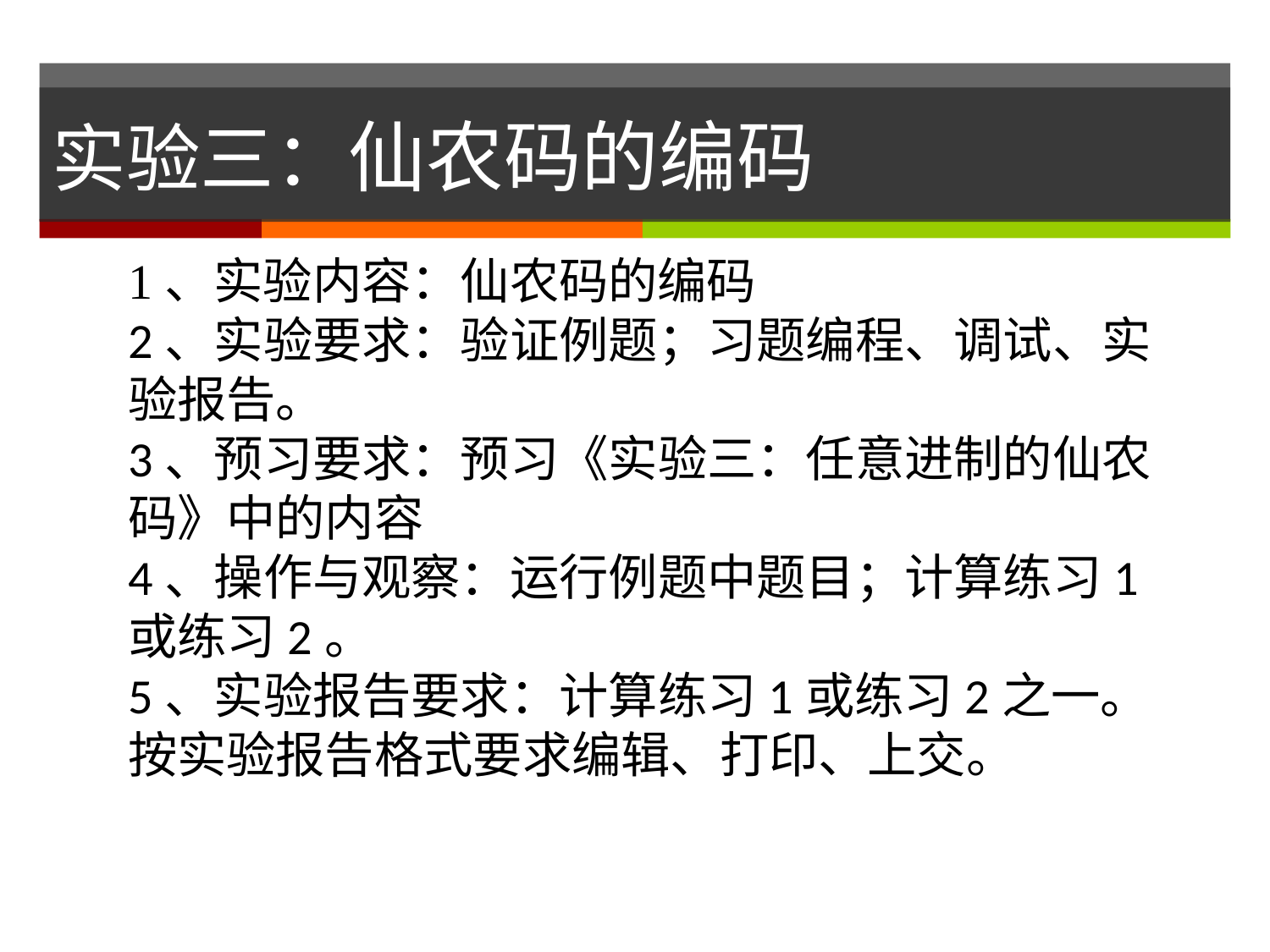

# 实验三：仙农码的编码
1、实验内容：仙农码的编码
2、实验要求：验证例题；习题编程、调试、实验报告。
3、预习要求：预习《实验三：任意进制的仙农码》中的内容
4、操作与观察：运行例题中题目；计算练习1或练习2。
5、实验报告要求：计算练习1或练习2之一。按实验报告格式要求编辑、打印、上交。